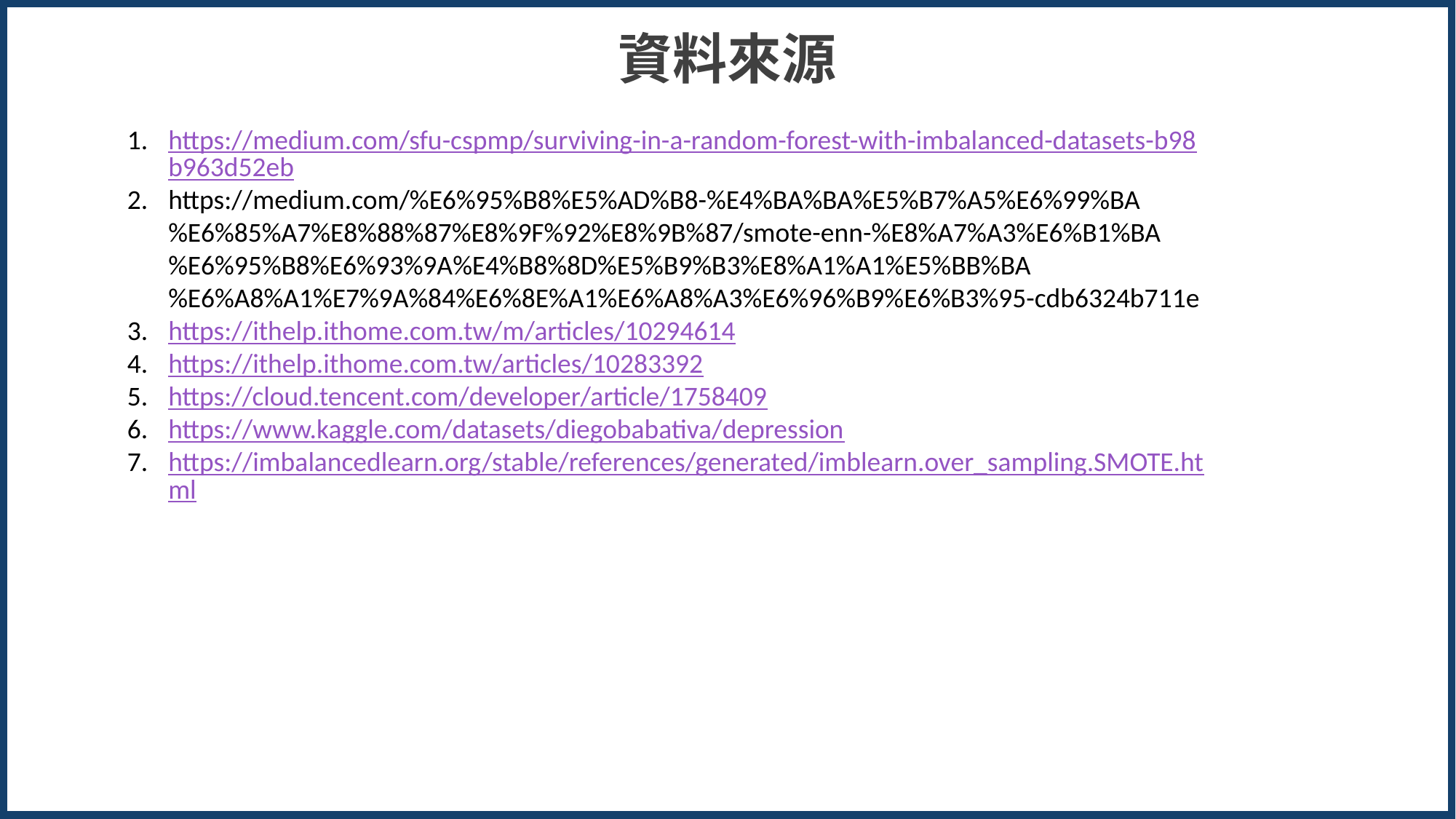

資料來源
https://medium.com/sfu-cspmp/surviving-in-a-random-forest-with-imbalanced-datasets-b98b963d52eb
https://medium.com/%E6%95%B8%E5%AD%B8-%E4%BA%BA%E5%B7%A5%E6%99%BA%E6%85%A7%E8%88%87%E8%9F%92%E8%9B%87/smote-enn-%E8%A7%A3%E6%B1%BA%E6%95%B8%E6%93%9A%E4%B8%8D%E5%B9%B3%E8%A1%A1%E5%BB%BA%E6%A8%A1%E7%9A%84%E6%8E%A1%E6%A8%A3%E6%96%B9%E6%B3%95-cdb6324b711e
https://ithelp.ithome.com.tw/m/articles/10294614
https://ithelp.ithome.com.tw/articles/10283392
https://cloud.tencent.com/developer/article/1758409
https://www.kaggle.com/datasets/diegobabativa/depression
https://imbalancedlearn.org/stable/references/generated/imblearn.over_sampling.SMOTE.html